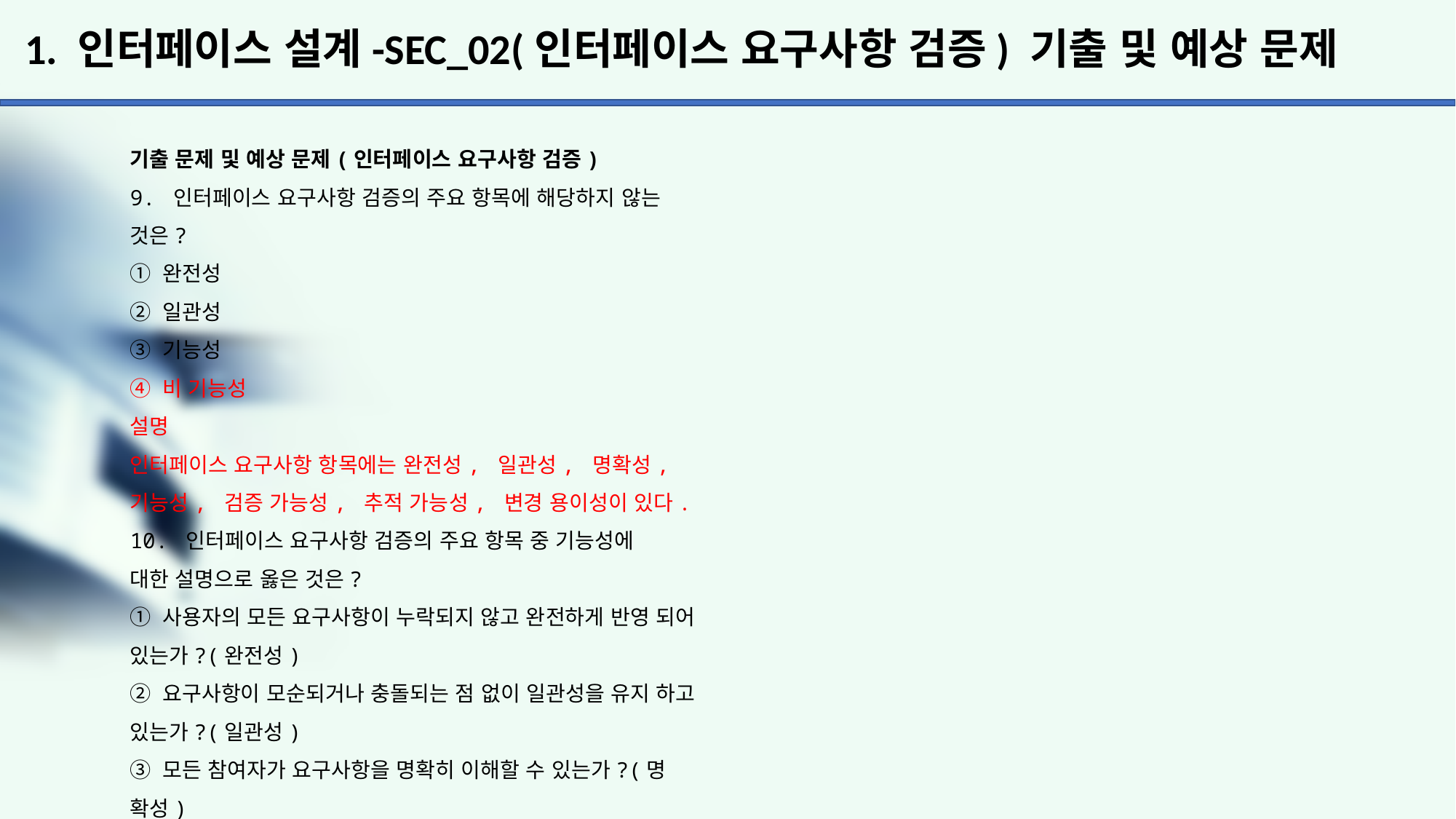

# 1. 인터페이스 설계-SEC_02(인터페이스 요구사항 검증) 기출 및 예상 문제
기출 문제 및 예상 문제(인터페이스 요구사항 검증)
9. 인터페이스 요구사항 검증의 주요 항목에 해당하지 않는
것은?
① 완전성
② 일관성
③ 기능성
④ 비 기능성
설명
인터페이스 요구사항 항목에는 완전성, 일관성, 명확성,
기능성, 검증 가능성, 추적 가능성, 변경 용이성이 있다.
10. 인터페이스 요구사항 검증의 주요 항목 중 기능성에
대한 설명으로 옳은 것은?
① 사용자의 모든 요구사항이 누락되지 않고 완전하게 반영 되어 있는가?(완전성)
② 요구사항이 모순되거나 충돌되는 점 없이 일관성을 유지 하고 있는가?(일관성)
③ 모든 참여자가 요구사항을 명확히 이해할 수 있는가?(명
확성)
④ 요구사항이 '어떻게(How to)' 보다 '무엇을(What)'에 중점을 두고 있는가?(기능성)